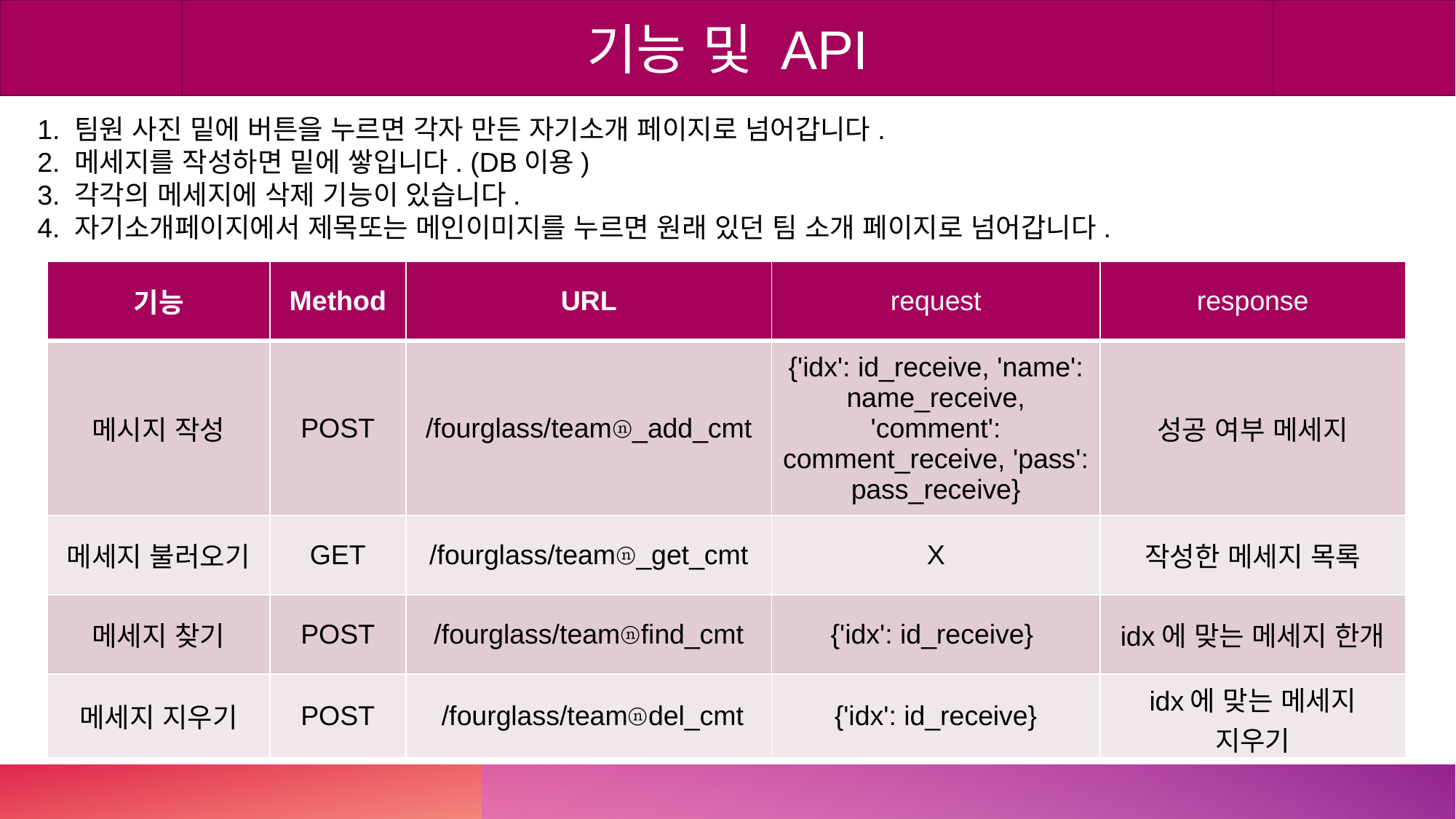

기능 및 API
1. 팀원 사진 밑에 버튼을 누르면 각자 만든 자기소개 페이지로 넘어갑니다.
2. 메세지를 작성하면 밑에 쌓입니다. (DB이용)
3. 각각의 메세지에 삭제 기능이 있습니다.
4. 자기소개페이지에서 제목또는 메인이미지를 누르면 원래 있던 팀 소개 페이지로 넘어갑니다.
| 기능 | Method | URL | request | response |
| --- | --- | --- | --- | --- |
| 메시지 작성 | POST | /fourglass/teamⓝ\_add\_cmt | {'idx': id\_receive, 'name': name\_receive, 'comment': comment\_receive, 'pass': pass\_receive} | 성공 여부 메세지 |
| 메세지 불러오기 | GET | /fourglass/teamⓝ\_get\_cmt | X | 작성한 메세지 목록 |
| 메세지 찾기 | POST | /fourglass/teamⓝfind\_cmt | {'idx': id\_receive} | idx에 맞는 메세지 한개 |
| 메세지 지우기 | POST | /fourglass/teamⓝdel\_cmt | {'idx': id\_receive} | idx에 맞는 메세지 지우기 |